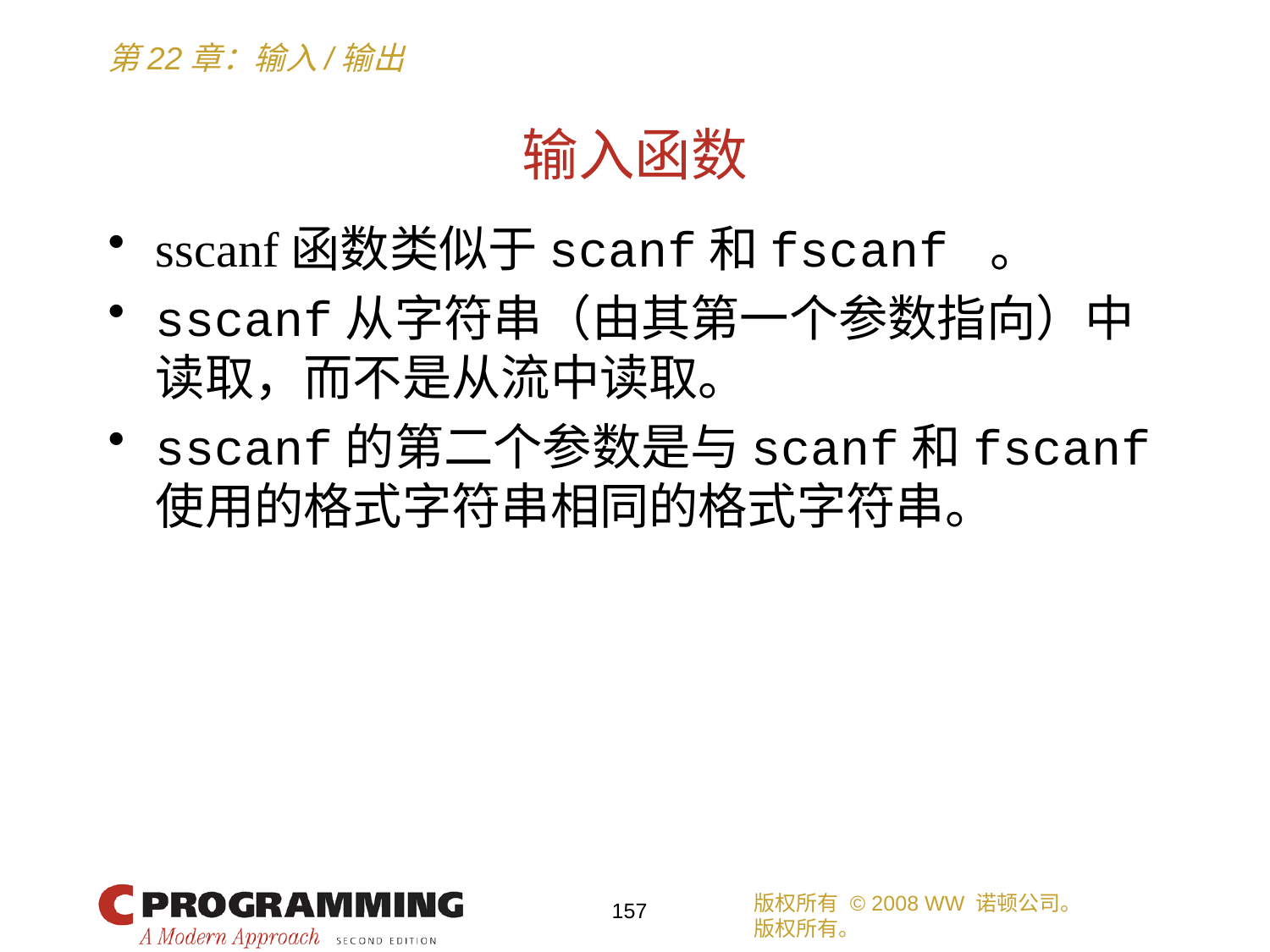

# 输入函数
sscanf函数类似于scanf和fscanf 。
sscanf从字符串（由其第一个参数指向）中读取，而不是从流中读取。
sscanf的第二个参数是与scanf和fscanf使用的格式字符串相同的格式字符串。

版权所有 © 2008 WW 诺顿公司。
版权所有。
157